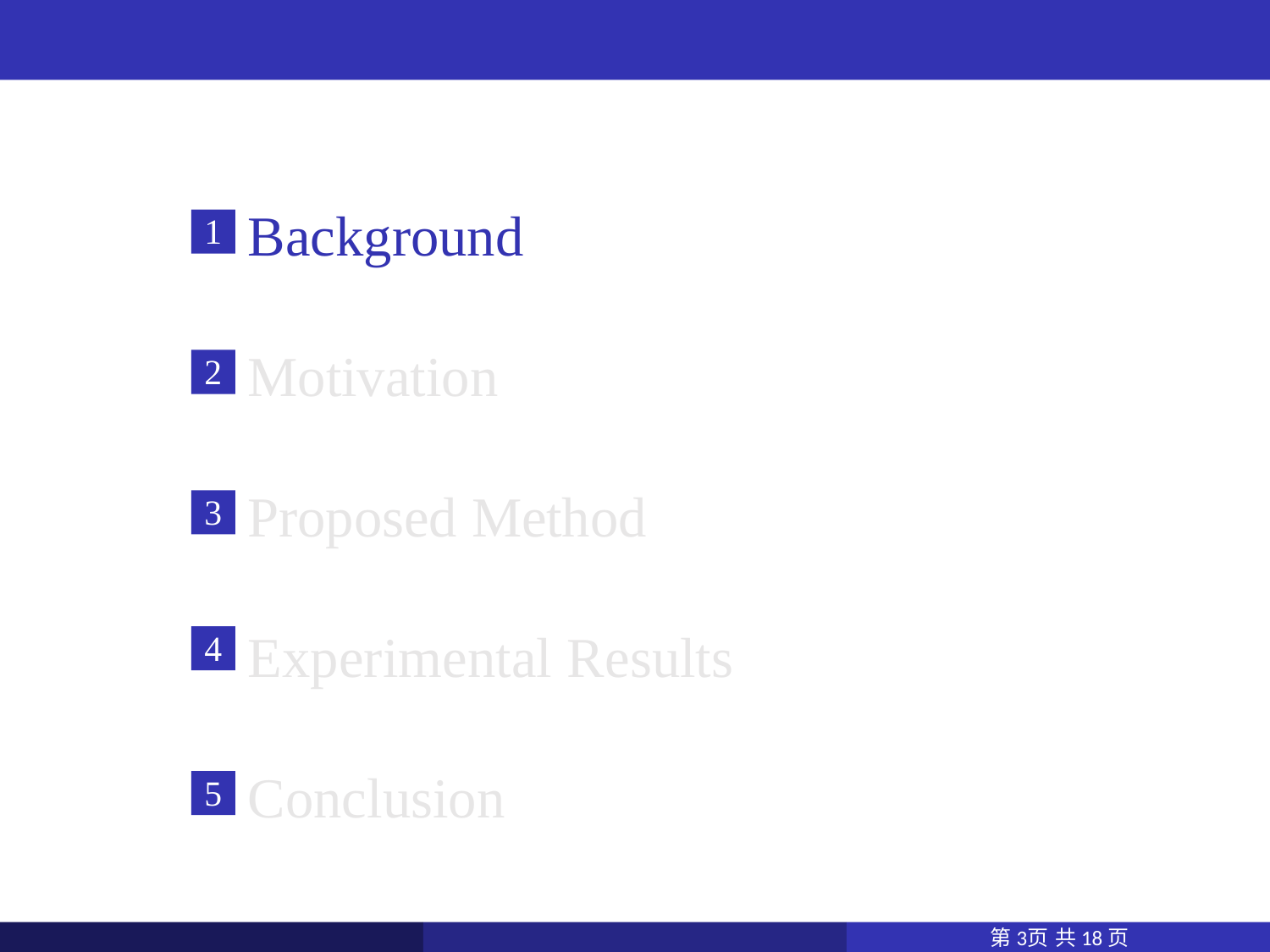

#
Background
1

Motivation
2

Proposed Method
3

Experimental Results
4

Conclusion
5

第3页 共18页